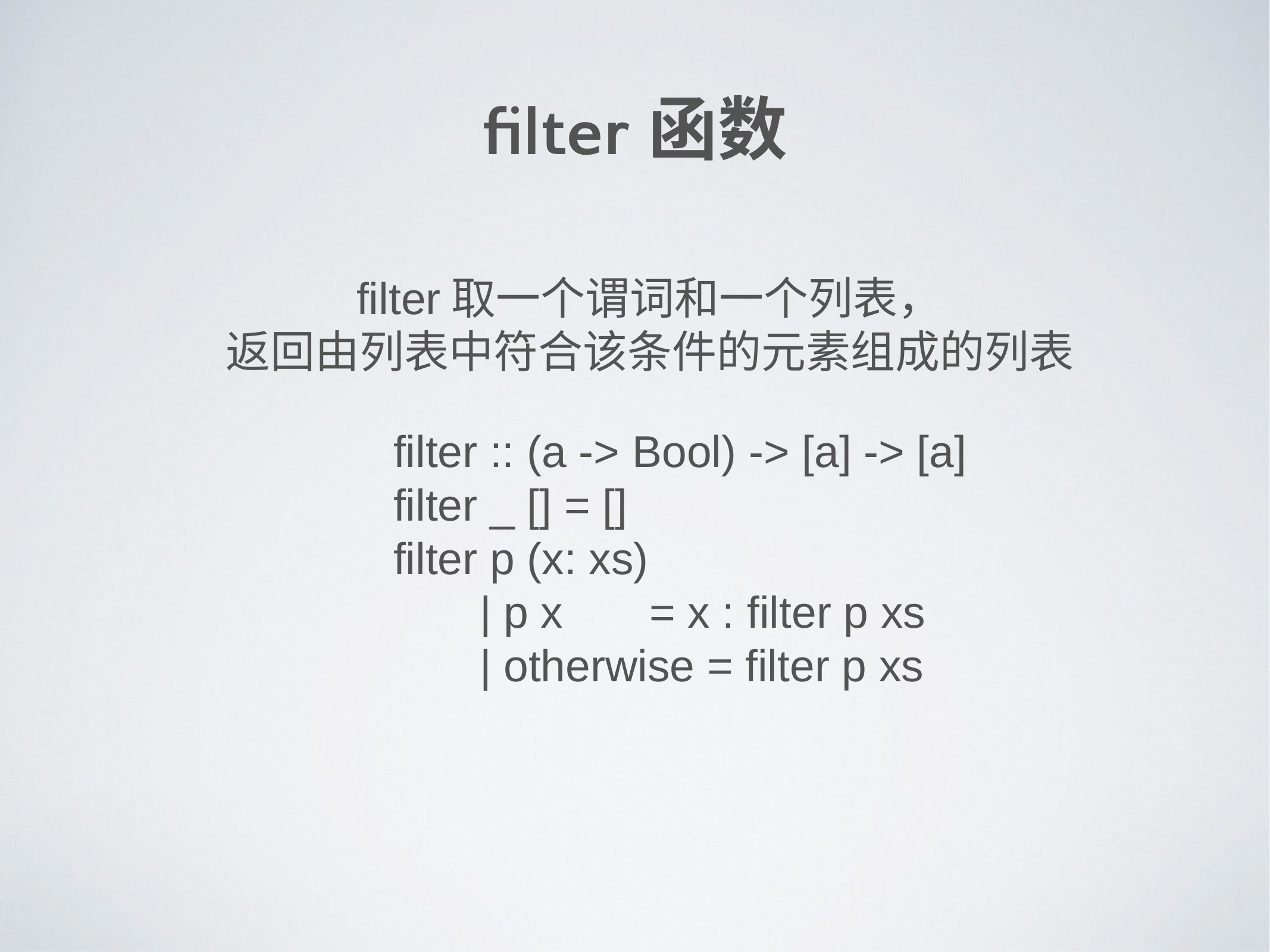

filter函数
filter取一个谓词和一个列表，
返回由列表中符合该条件的元素组成的列表
filter :: (a -> Bool) -> [a] -> [a]
filter _ [] = []
filter p (x: xs)
       | p x       = x : filter p xs
       | otherwise = filter p xs